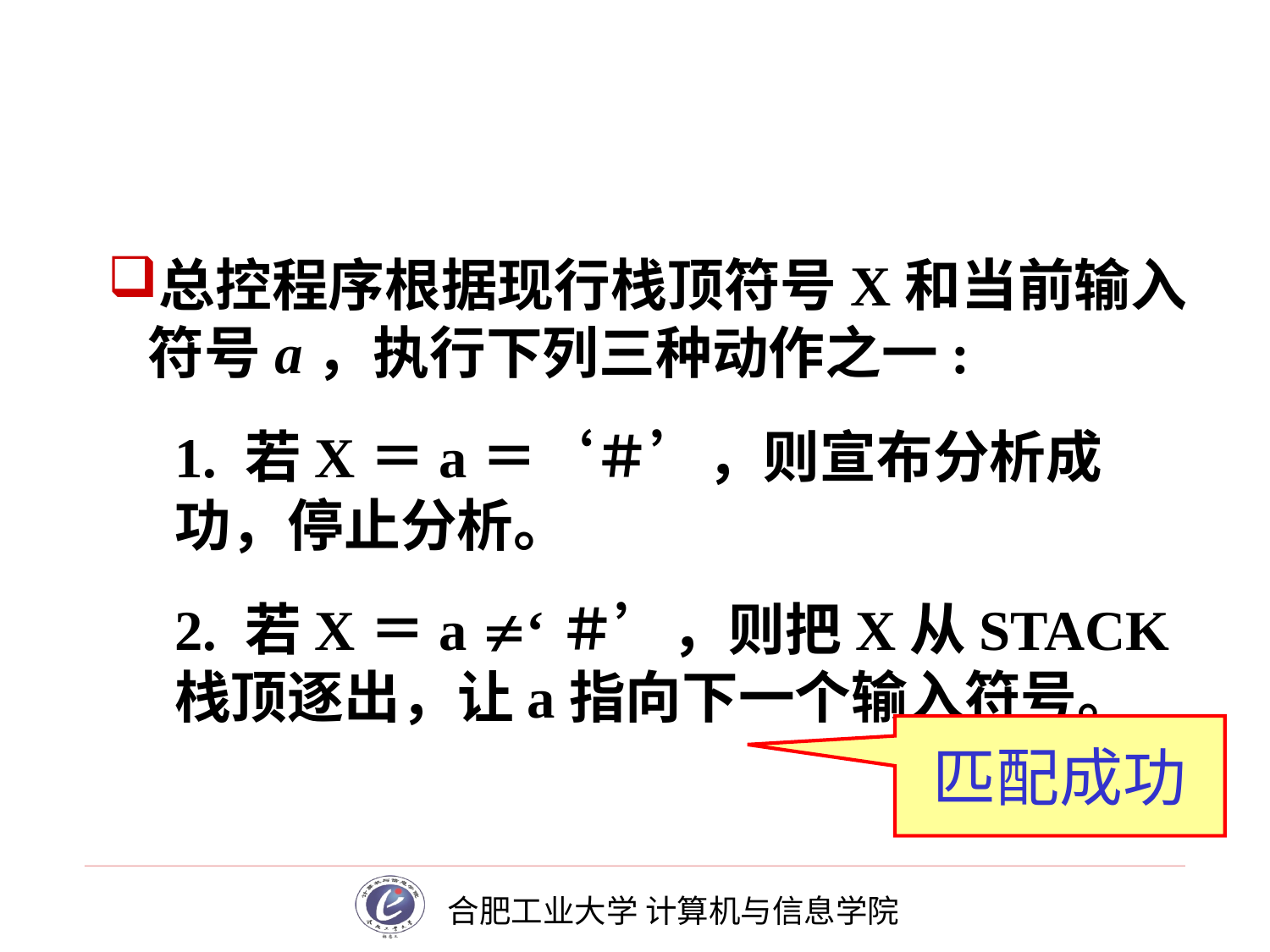

总控程序根据现行栈顶符号X和当前输入符号a，执行下列三种动作之一:
1. 若X＝a＝‘＃’，则宣布分析成功，停止分析。
2. 若X＝a ≠‘＃’，则把X从STACK栈顶逐出，让a指向下一个输入符号。
匹配成功